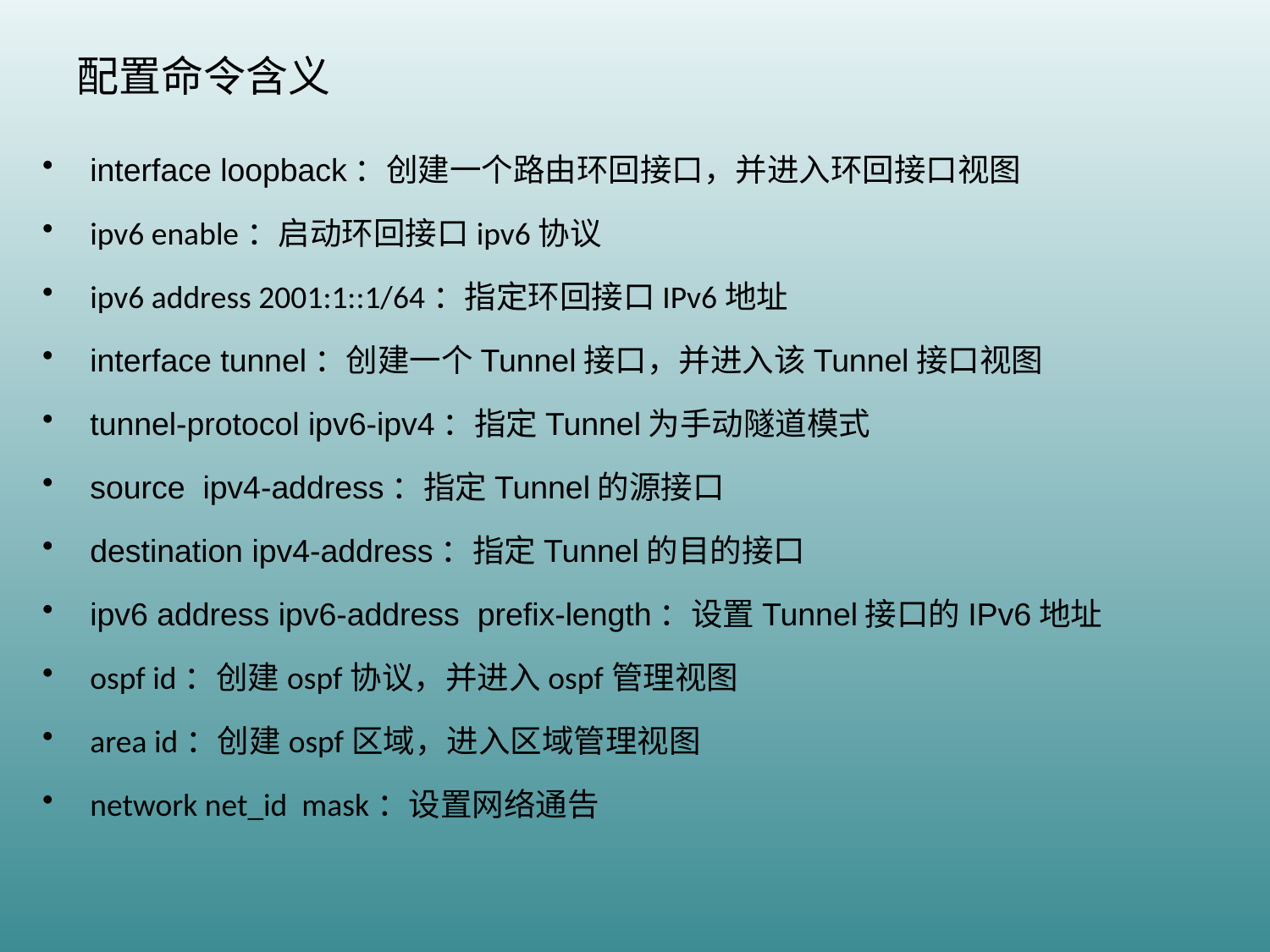

# 配置命令含义
interface loopback：创建一个路由环回接口，并进入环回接口视图
ipv6 enable：启动环回接口ipv6协议
ipv6 address 2001:1::1/64：指定环回接口IPv6地址
interface tunnel：创建一个Tunnel接口，并进入该Tunnel接口视图
tunnel-protocol ipv6-ipv4：指定Tunnel为手动隧道模式
source  ipv4-address：指定Tunnel的源接口
destination ipv4-address：指定Tunnel的目的接口
ipv6 address ipv6-address  prefix-length：设置Tunnel接口的IPv6地址
ospf id：创建ospf协议，并进入ospf管理视图
area id：创建ospf区域，进入区域管理视图
network net_id  mask：设置网络通告